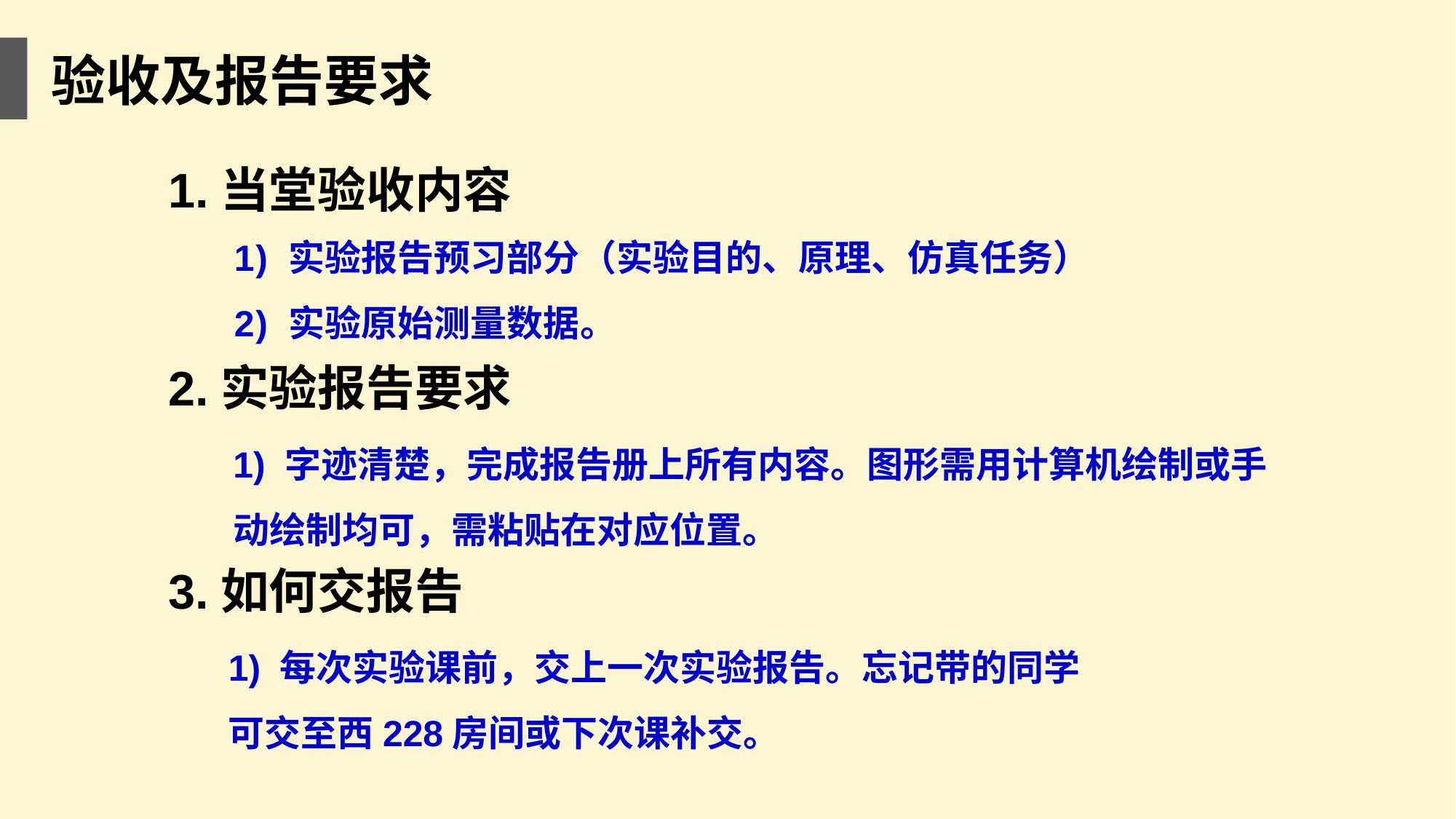

验收及报告要求
1.当堂验收内容
实验报告预习部分（实验目的、原理、仿真任务）
实验原始测量数据。
2.实验报告要求
1) 字迹清楚，完成报告册上所有内容。图形需用计算机绘制或手动绘制均可，需粘贴在对应位置。
3.如何交报告
1) 每次实验课前，交上一次实验报告。忘记带的同学可交至西228房间或下次课补交。